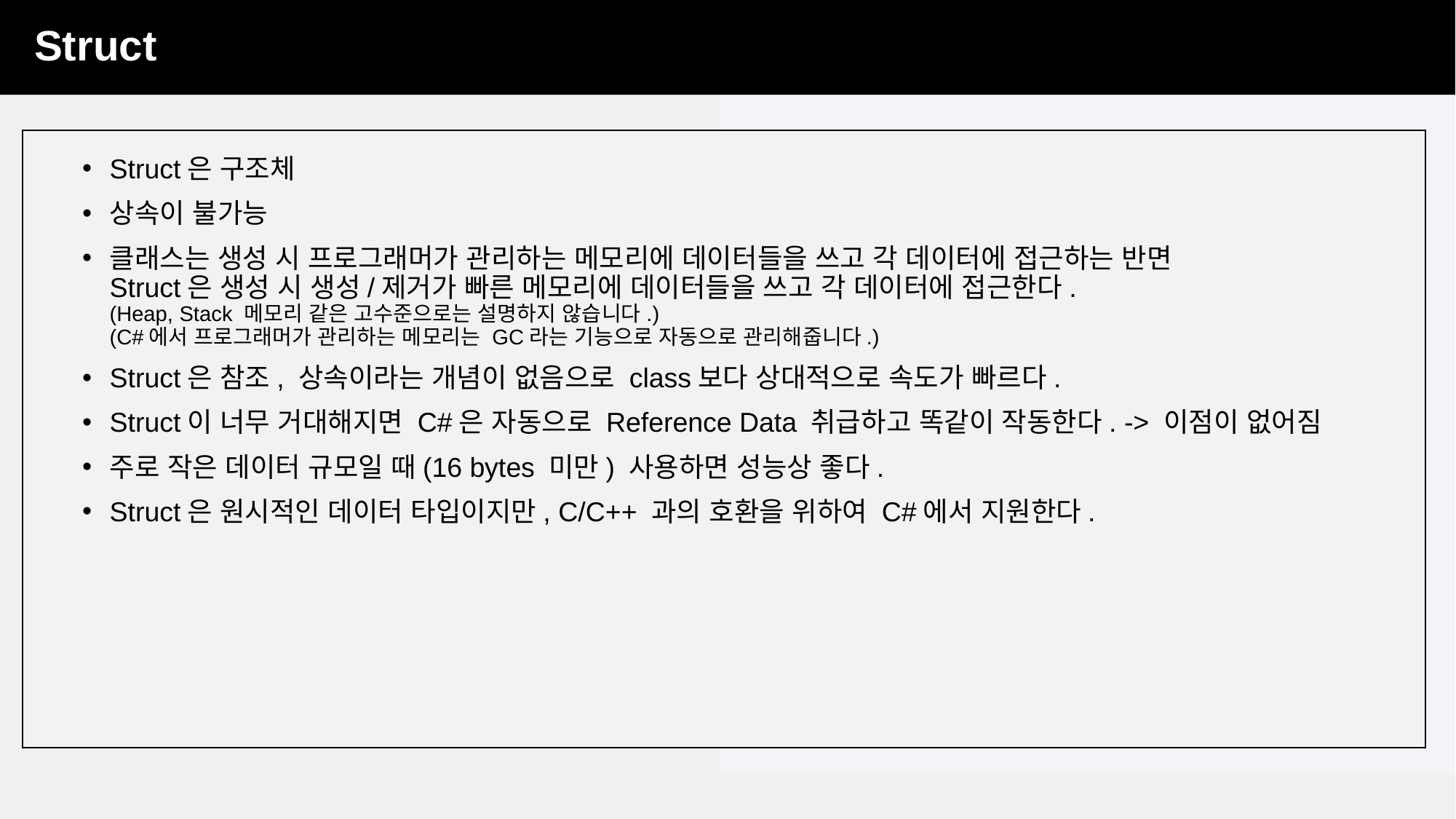

Struct
Struct은 구조체
상속이 불가능
클래스는 생성 시 프로그래머가 관리하는 메모리에 데이터들을 쓰고 각 데이터에 접근하는 반면
Struct은 생성 시 생성/제거가 빠른 메모리에 데이터들을 쓰고 각 데이터에 접근한다.
(Heap, Stack 메모리 같은 고수준으로는 설명하지 않습니다.)
(C#에서 프로그래머가 관리하는 메모리는 GC라는 기능으로 자동으로 관리해줍니다.)
Struct은 참조, 상속이라는 개념이 없음으로 class보다 상대적으로 속도가 빠르다.
Struct이 너무 거대해지면 C#은 자동으로 Reference Data 취급하고 똑같이 작동한다. -> 이점이 없어짐
주로 작은 데이터 규모일 때(16 bytes 미만) 사용하면 성능상 좋다.
Struct은 원시적인 데이터 타입이지만, C/C++ 과의 호환을 위하여 C#에서 지원한다.